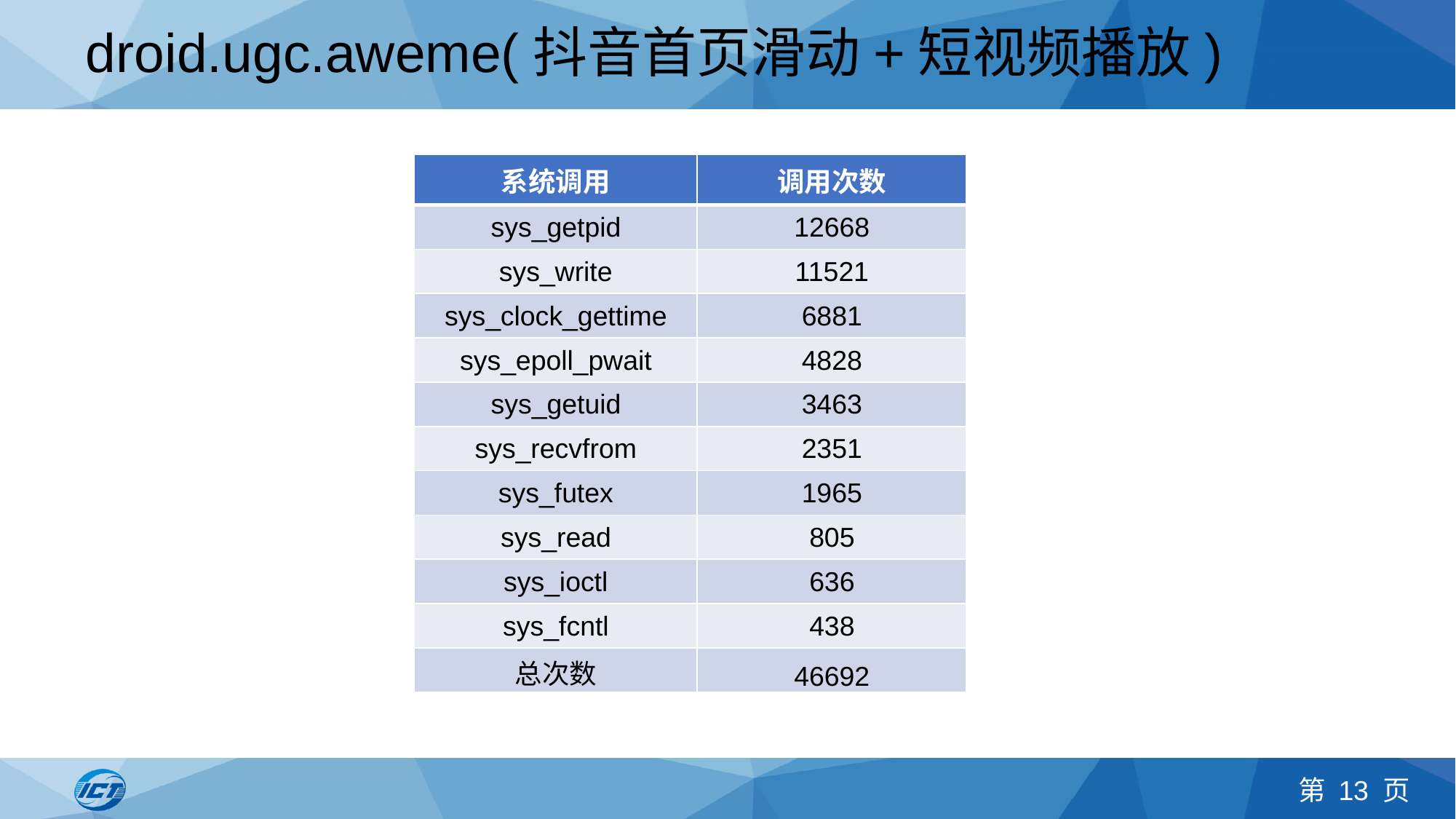

# droid.ugc.aweme(抖音首页滑动+短视频播放)
| 系统调用 | 调用次数 |
| --- | --- |
| sys\_getpid | 12668 |
| sys\_write | 11521 |
| sys\_clock\_gettime | 6881 |
| sys\_epoll\_pwait | 4828 |
| sys\_getuid | 3463 |
| sys\_recvfrom | 2351 |
| sys\_futex | 1965 |
| sys\_read | 805 |
| sys\_ioctl | 636 |
| sys\_fcntl | 438 |
| 总次数 | 46692 |
第 13 页